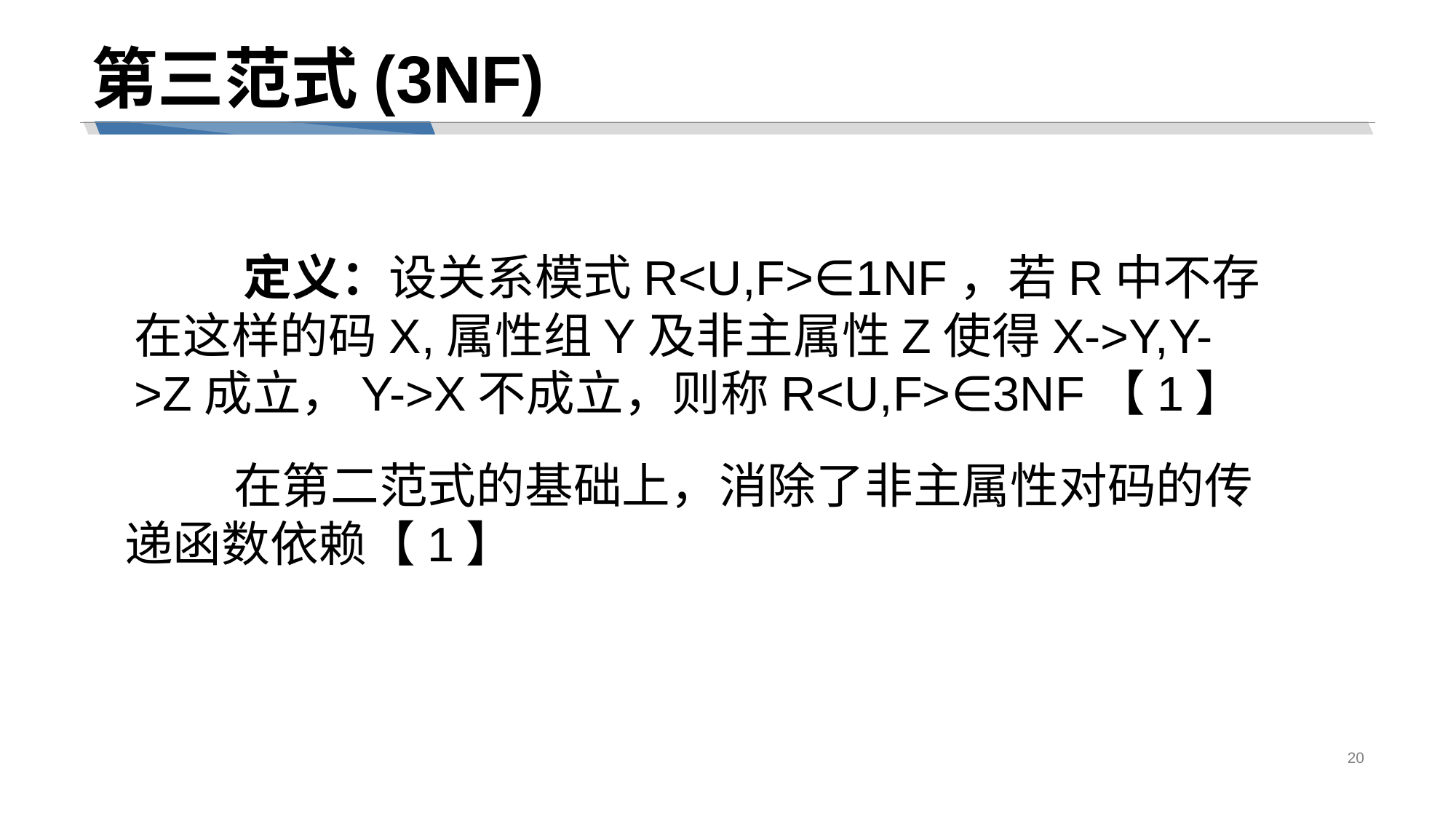

# 第三范式(3NF)
	定义：设关系模式R<U,F>∈1NF，若R中不存在这样的码X,属性组Y及非主属性Z使得X->Y,Y->Z成立，Y->X不成立，则称R<U,F>∈3NF【1】
	在第二范式的基础上，消除了非主属性对码的传递函数依赖【1】
20